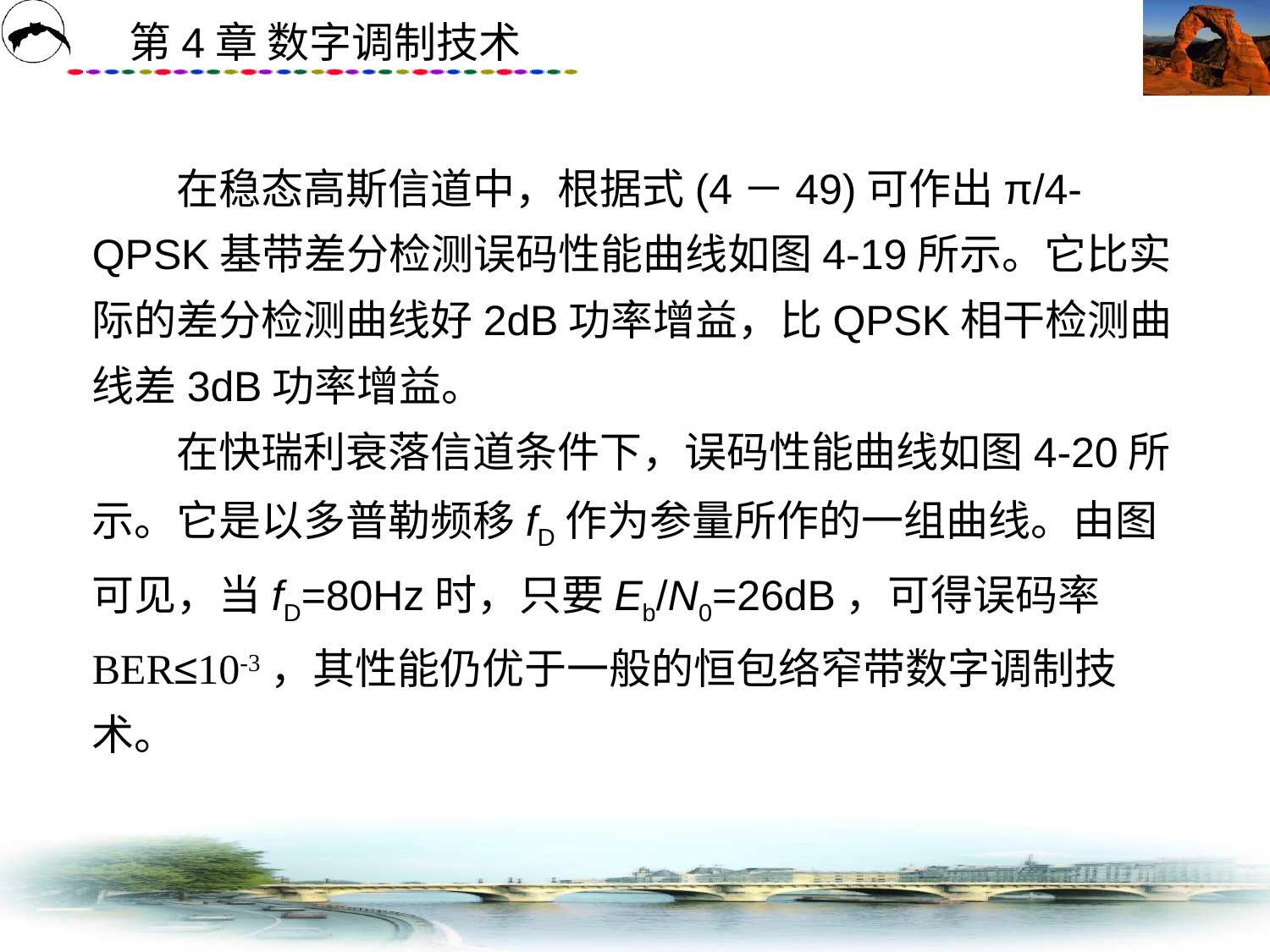

# 在稳态高斯信道中，根据式(4－49)可作出π/4-QPSK基带差分检测误码性能曲线如图4-19所示。它比实际的差分检测曲线好2dB功率增益，比QPSK相干检测曲线差3dB功率增益。 　　在快瑞利衰落信道条件下，误码性能曲线如图4-20所示。它是以多普勒频移fD作为参量所作的一组曲线。由图可见，当fD=80Hz时，只要Eb/N0=26dB，可得误码率BER≤10-3，其性能仍优于一般的恒包络窄带数字调制技术。